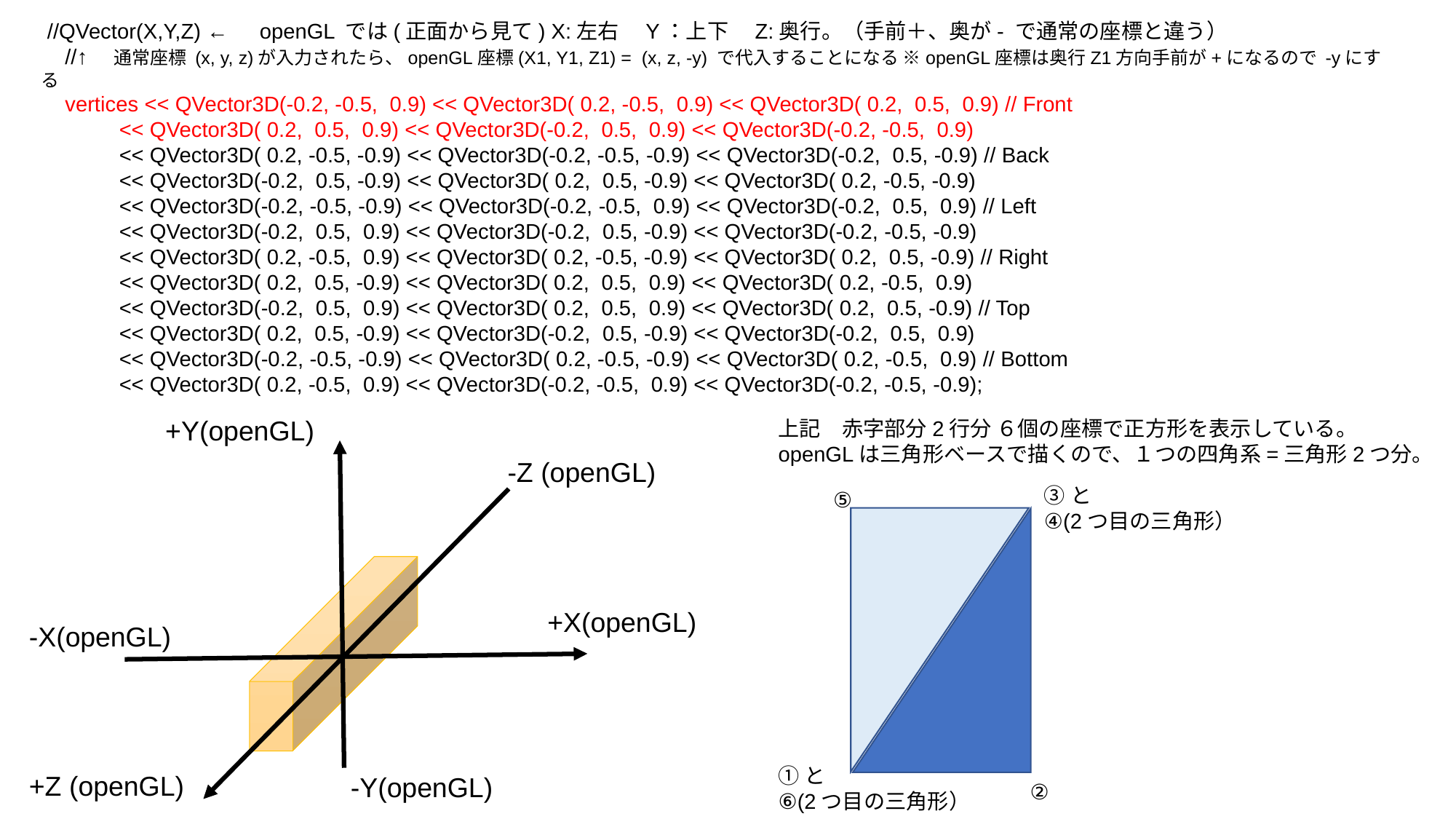

//QVector(X,Y,Z) ←　openGL では(正面から見て) X:左右　Y：上下　Z:奥行。（手前＋、奥が- で通常の座標と違う）
    //↑　通常座標 (x, y, z)が入力されたら、openGL座標(X1, Y1, Z1) =  (x, z, -y) で代入することになる ※openGL座標は奥行Z1方向手前が+になるので -yにする
    vertices << QVector3D(-0.2, -0.5,  0.9) << QVector3D( 0.2, -0.5,  0.9) << QVector3D( 0.2,  0.5,  0.9) // Front
             << QVector3D( 0.2,  0.5,  0.9) << QVector3D(-0.2,  0.5,  0.9) << QVector3D(-0.2, -0.5,  0.9)
             << QVector3D( 0.2, -0.5, -0.9) << QVector3D(-0.2, -0.5, -0.9) << QVector3D(-0.2,  0.5, -0.9) // Back
             << QVector3D(-0.2,  0.5, -0.9) << QVector3D( 0.2,  0.5, -0.9) << QVector3D( 0.2, -0.5, -0.9)
             << QVector3D(-0.2, -0.5, -0.9) << QVector3D(-0.2, -0.5,  0.9) << QVector3D(-0.2,  0.5,  0.9) // Left
             << QVector3D(-0.2,  0.5,  0.9) << QVector3D(-0.2,  0.5, -0.9) << QVector3D(-0.2, -0.5, -0.9)
             << QVector3D( 0.2, -0.5,  0.9) << QVector3D( 0.2, -0.5, -0.9) << QVector3D( 0.2,  0.5, -0.9) // Right
             << QVector3D( 0.2,  0.5, -0.9) << QVector3D( 0.2,  0.5,  0.9) << QVector3D( 0.2, -0.5,  0.9)
             << QVector3D(-0.2,  0.5,  0.9) << QVector3D( 0.2,  0.5,  0.9) << QVector3D( 0.2,  0.5, -0.9) // Top
             << QVector3D( 0.2,  0.5, -0.9) << QVector3D(-0.2,  0.5, -0.9) << QVector3D(-0.2,  0.5,  0.9)
             << QVector3D(-0.2, -0.5, -0.9) << QVector3D( 0.2, -0.5, -0.9) << QVector3D( 0.2, -0.5,  0.9) // Bottom
             << QVector3D( 0.2, -0.5,  0.9) << QVector3D(-0.2, -0.5,  0.9) << QVector3D(-0.2, -0.5, -0.9);
+Y(openGL)
上記　赤字部分2行分 ６個の座標で正方形を表示している。
openGLは三角形ベースで描くので、１つの四角系=三角形2つ分。
-Z (openGL)
③と
④(2つ目の三角形）
⑤

+X(openGL)
-X(openGL)
①と
⑥(2つ目の三角形）
+Z (openGL)
-Y(openGL)
②